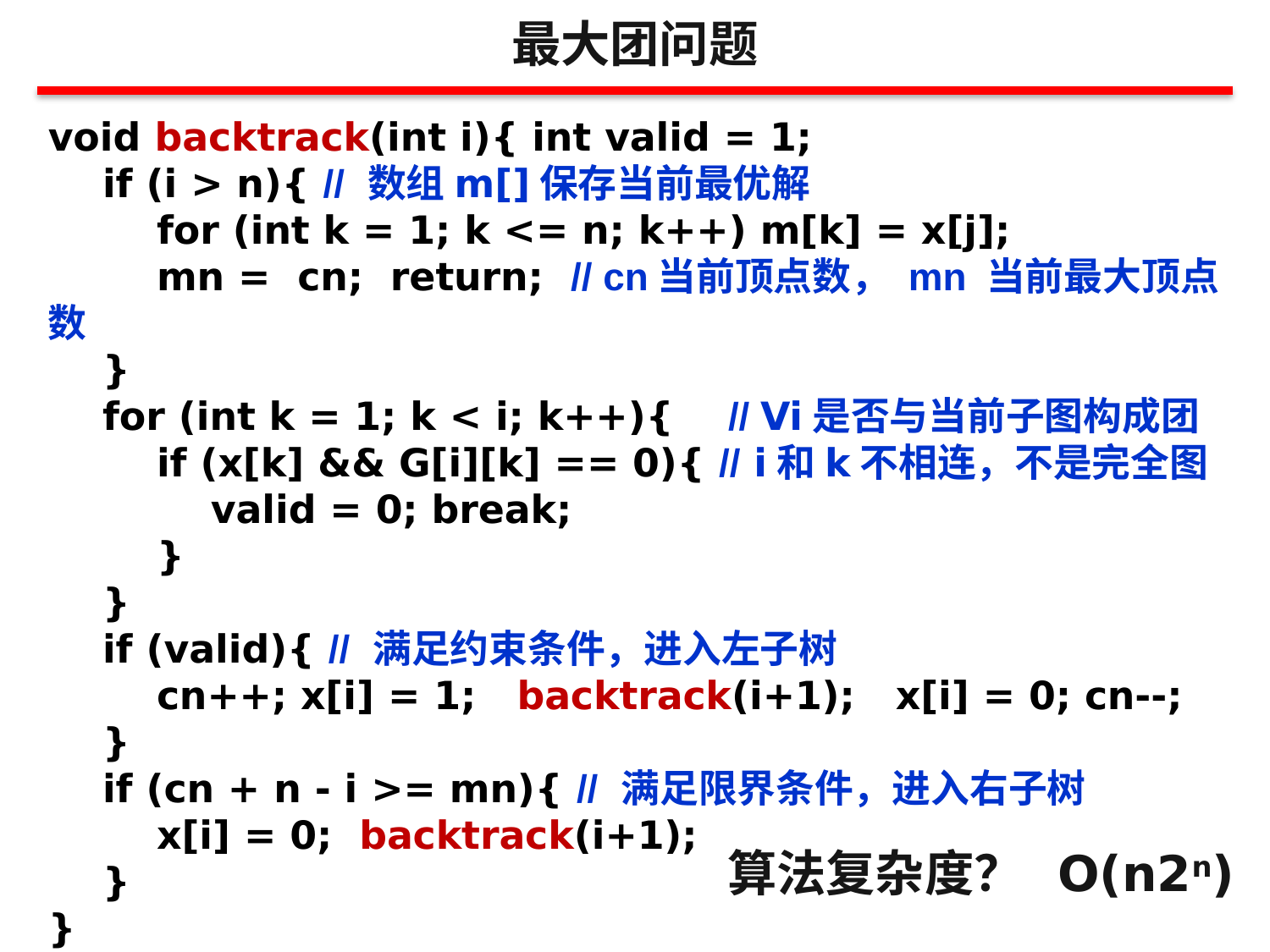

最大团问题
void backtrack(int i){ int valid = 1;
    if (i > n){ // 数组m[]保存当前最优解
        for (int k = 1; k <= n; k++) m[k] = x[j];
        mn =  cn;  return;  // cn当前顶点数， mn 当前最大顶点数
    }
    for (int k = 1; k < i; k++){    // Vi是否与当前子图构成团
        if (x[k] && G[i][k] == 0){ // i和k不相连，不是完全图
            valid = 0; break;
        }
    }
    if (valid){ // 满足约束条件，进入左子树
        cn++; x[i] = 1;   backtrack(i+1);   x[i] = 0; cn--;
    }
    if (cn + n - i >= mn){ // 满足限界条件，进入右子树
        x[i] = 0;  backtrack(i+1);
    }
}
算法复杂度？
O(n2n)